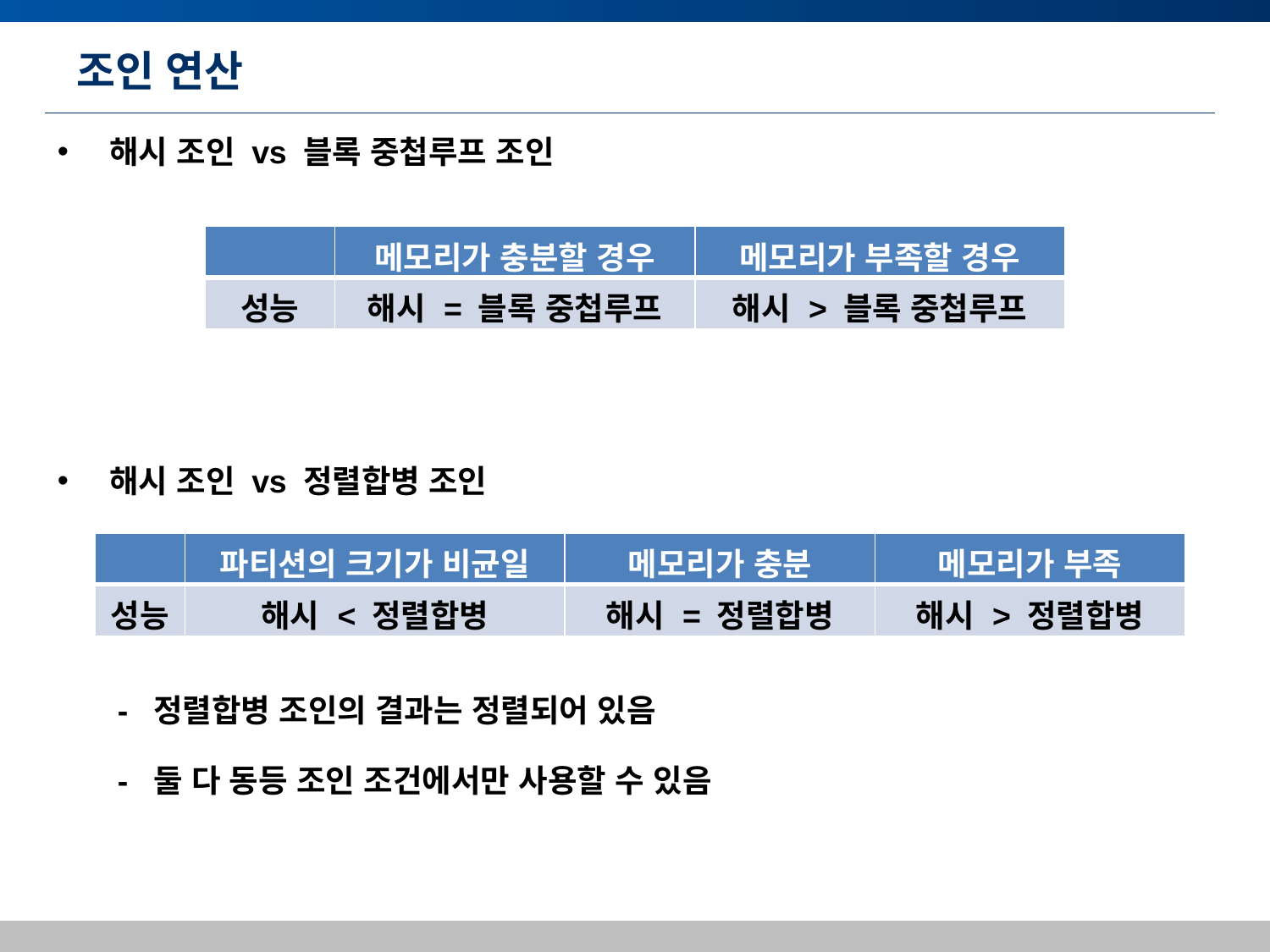

# 조인 연산
  해시 조인 vs 블록 중첩루프 조인
|  | 메모리가 충분할 경우 | 메모리가 부족할 경우 |
| --- | --- | --- |
| 성능 | 해시 = 블록 중첩루프 | 해시 > 블록 중첩루프 |
  해시 조인 vs 정렬합병 조인
|  | 파티션의 크기가 비균일 | 메모리가 충분 | 메모리가 부족 |
| --- | --- | --- | --- |
| 성능 | 해시 < 정렬합병 | 해시 = 정렬합병 | 해시 > 정렬합병 |
-  정렬합병 조인의 결과는 정렬되어 있음
-  둘 다 동등 조인 조건에서만 사용할 수 있음